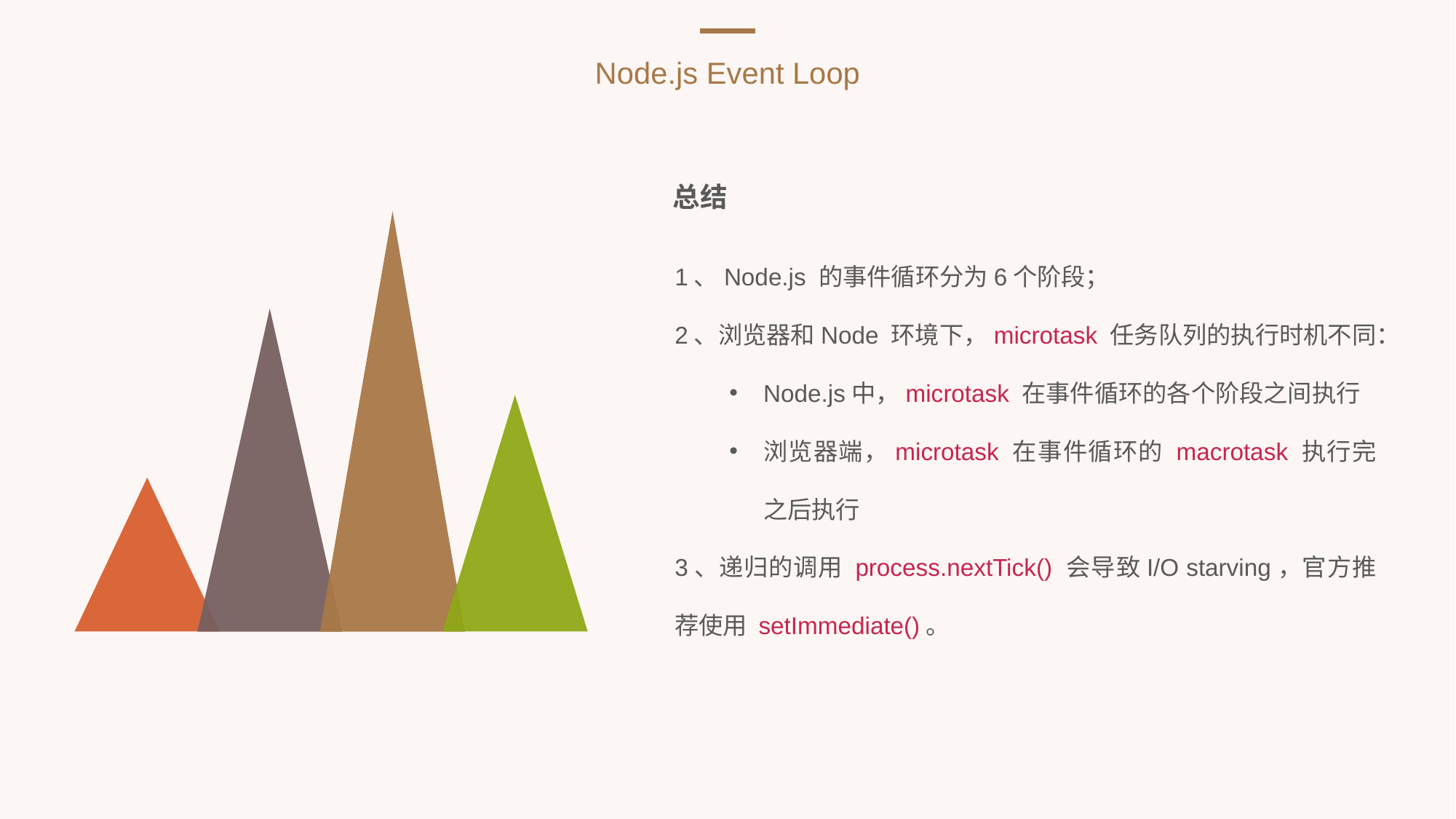

Node.js Event Loop
总结

1、Node.js 的事件循环分为6个阶段；
2、浏览器和Node 环境下，microtask 任务队列的执行时机不同：
Node.js中，microtask 在事件循环的各个阶段之间执行
浏览器端，microtask 在事件循环的 macrotask 执行完之后执行
3、递归的调用 process.nextTick() 会导致I/O starving，官方推荐使用 setImmediate()。